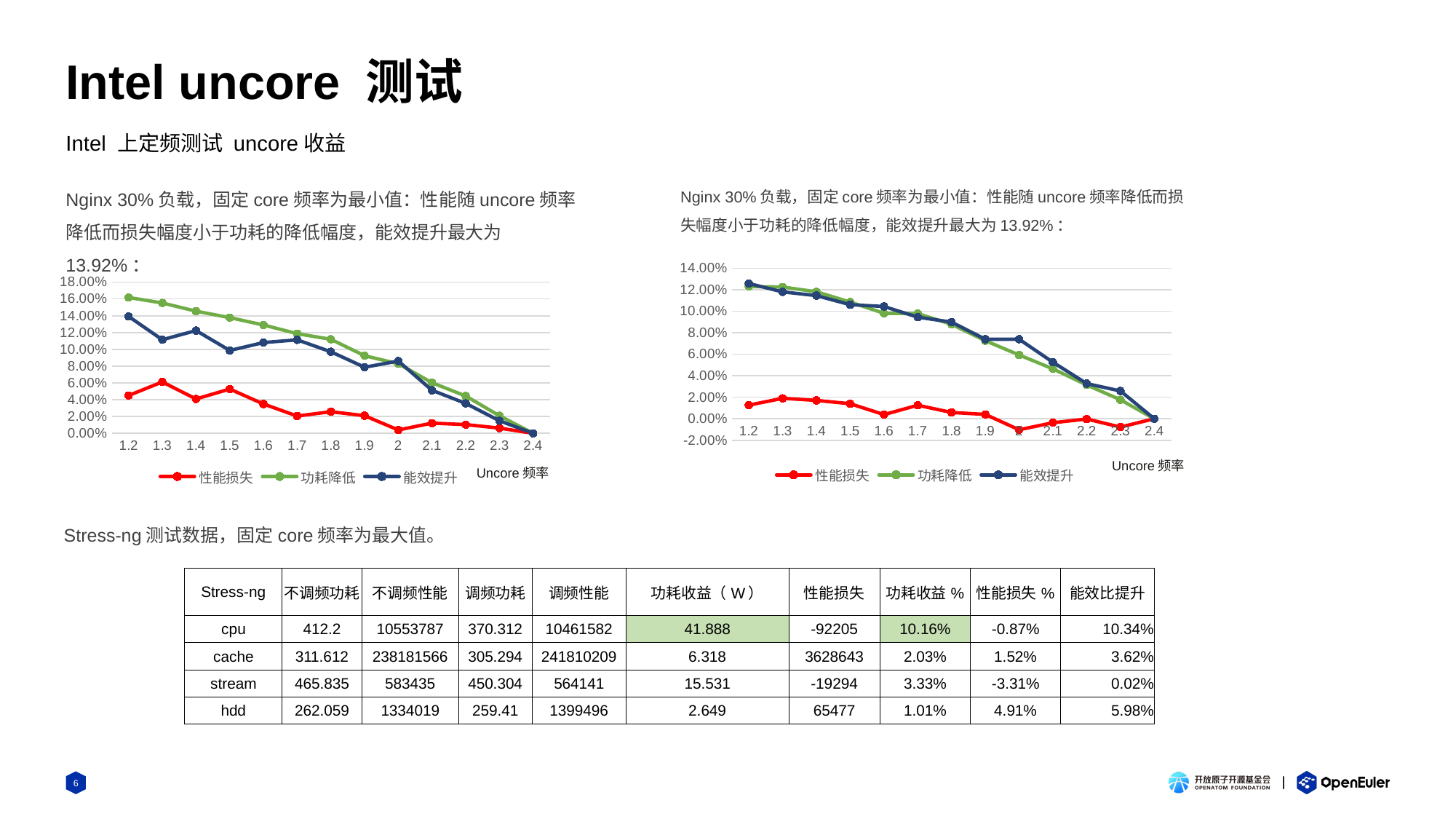

# Intel uncore 测试
Intel 上定频测试 uncore收益
Nginx 30%负载，固定core频率为最小值：性能随uncore频率降低而损失幅度小于功耗的降低幅度，能效提升最大为13.92%：

Nginx 30%负载，固定core频率为最小值：性能随uncore频率降低而损失幅度小于功耗的降低幅度，能效提升最大为13.92%：

### Chart

| Category | 性能损失 | 功耗降低 | 能效提升 |
|---|---|---|---|
| 1.2 | 0.0126720301771137 | 0.122919815703981 | 0.125698639076377 |
| 1.3 | 0.0189687521488423 | 0.122483095280265 | 0.117962790887184 |
| 1.4 | 0.0170433894242576 | 0.11803097318294 | 0.114502415264101 |
| 1.5 | 0.0139490564740322 | 0.108508041721358 | 0.106068242533457 |
| 1.6 | 0.00387037200758357 | 0.0980267515521772 | 0.104389326076604 |
| 1.7 | 0.0125345042682148 | 0.0977404570521857 | 0.0944361890654994 |
| 1.8 | 0.00584485112820362 | 0.0878366083321405 | 0.0898871385903985 |
| 1.9 | 0.00402754447489661 | 0.0725756557478474 | 0.0739123484279744 |
| 2 | -0.0102358569337616 | 0.0593478793584092 | 0.0739739323021034 |
| 2.1 | -0.00371319954027053 | 0.0464209548164198 | 0.0525747232071765 |
| 2.2000000000000002 | -0.000235758700969558 | 0.0314220344863562 | 0.0326848166224156 |
| 2.2999999999999998 | -0.00774074401516714 | 0.0176046855249016 | 0.0257996238037952 |
| 2.4 | 0.0 | 0.0 | 0.0 |
Uncore频率

### Chart

| Category | 性能损失 | 功耗降低 | 能效提升 |
|---|---|---|---|
| 1.2 | 0.045039308686895 | 0.161729791496968 | 0.1392039006354 |
| 1.3 | 0.0610876486258204 | 0.155240371066681 | 0.111455044980959 |
| 1.4 | 0.0408680397634981 | 0.145461845219023 | 0.12239805194226 |
| 1.5 | 0.0527191215645507 | 0.137802707721291 | 0.0986822701934864 |
| 1.6 | 0.0348775258267819 | 0.129027899489262 | 0.1080980362141 |
| 1.7 | 0.020570463257748 | 0.118685747595903 | 0.111328375855163 |
| 1.8 | 0.0257293223312326 | 0.112003304547227 | 0.0971557469276443 |
| 1.9 | 0.020973296082126 | 0.0924153692329666 | 0.0787167066617933 |
| 2 | 0.00398934442206487 | 0.0829263773128934 | 0.0860749136580072 |
| 2.1 | 0.0120849847313366 | 0.0602153360330763 | 0.0512142335868482 |
| 2.2000000000000002 | 0.0103826911831591 | 0.0443952022297972 | 0.0355926541243854 |
| 2.2999999999999998 | 0.00623741147423824 | 0.0208734659527403 | 0.014948072562188 |
| 2.4 | 0.0 | 0.0 | 0.0 |
Uncore频率
04
05
Stress-ng测试数据，固定core频率为最大值。
| Stress-ng | 不调频功耗 | 不调频性能 | 调频功耗 | 调频性能 | 功耗收益（W） | 性能损失 | 功耗收益% | 性能损失% | 能效比提升 |
| --- | --- | --- | --- | --- | --- | --- | --- | --- | --- |
| cpu | 412.2 | 10553787 | 370.312 | 10461582 | 41.888 | -92205 | 10.16% | -0.87% | 10.34% |
| cache | 311.612 | 238181566 | 305.294 | 241810209 | 6.318 | 3628643 | 2.03% | 1.52% | 3.62% |
| stream | 465.835 | 583435 | 450.304 | 564141 | 15.531 | -19294 | 3.33% | -3.31% | 0.02% |
| hdd | 262.059 | 1334019 | 259.41 | 1399496 | 2.649 | 65477 | 1.01% | 4.91% | 5.98% |